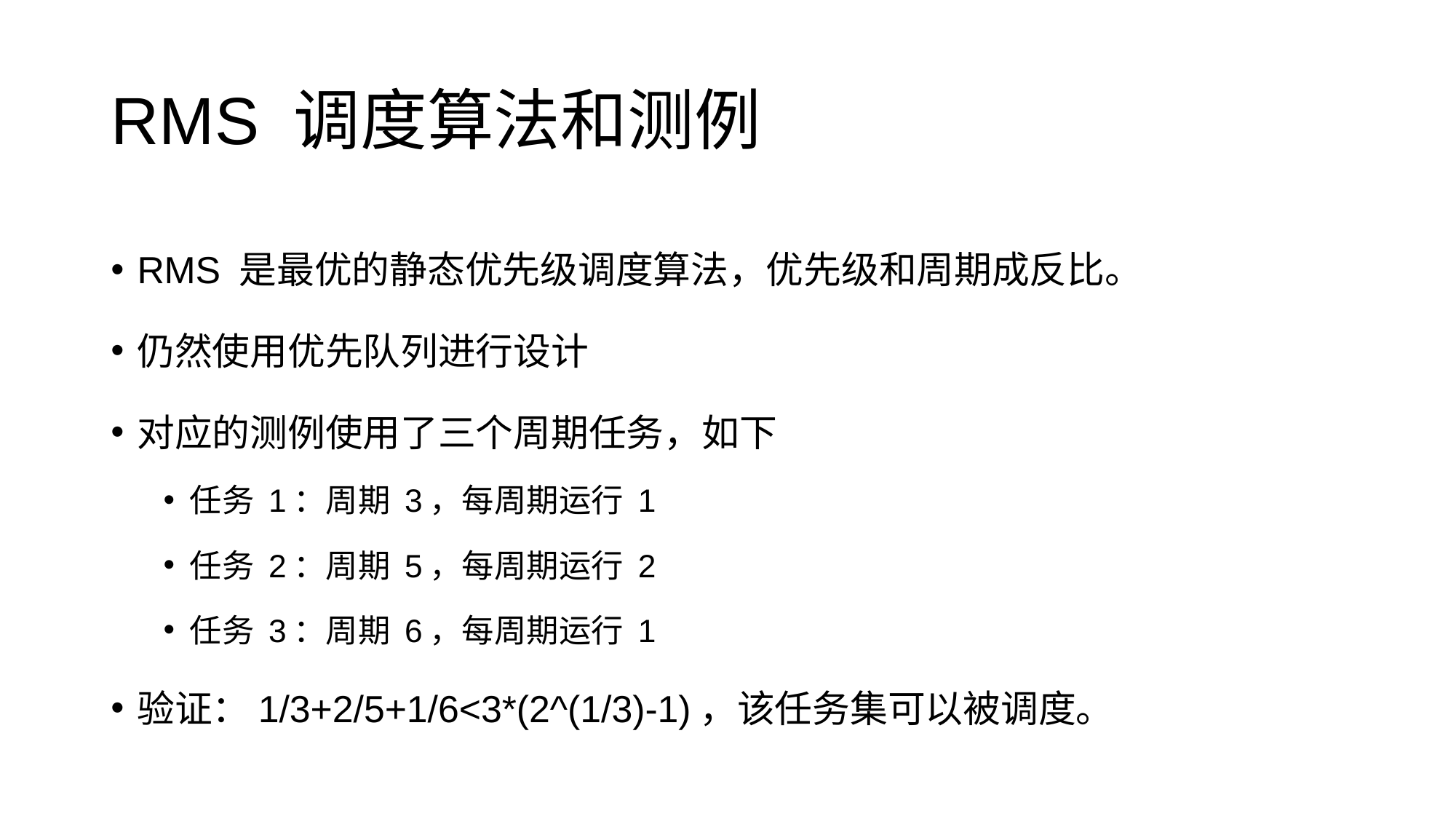

# RMS 调度算法和测例
RMS 是最优的静态优先级调度算法，优先级和周期成反比。
仍然使用优先队列进行设计
对应的测例使用了三个周期任务，如下
任务 1：周期 3，每周期运行 1
任务 2：周期 5，每周期运行 2
任务 3：周期 6，每周期运行 1
验证：1/3+2/5+1/6<3*(2^(1/3)-1)，该任务集可以被调度。